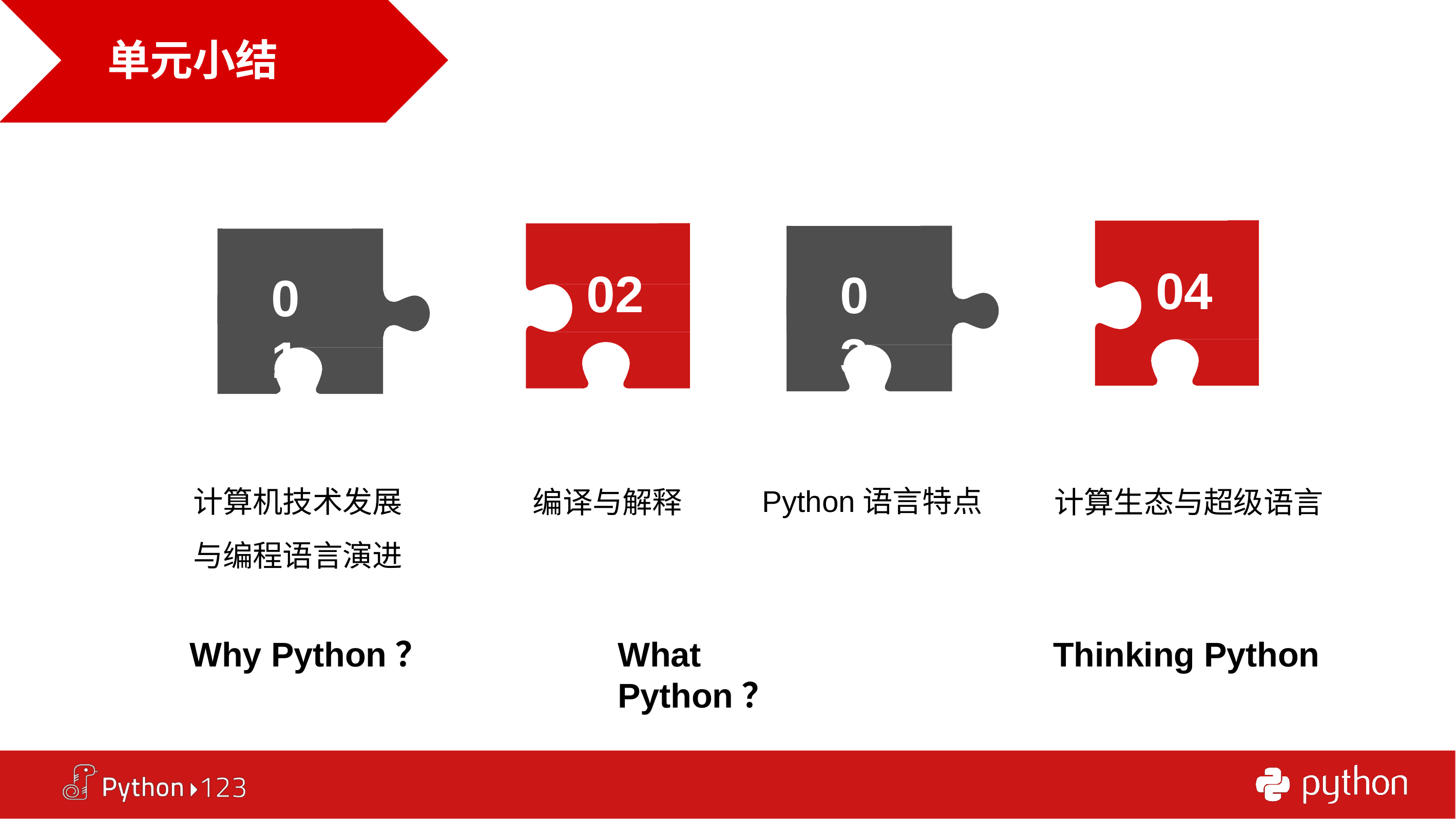

# 单元小结

04
02
0
3
0
1
计算机技术发展 与编程语言演进
Python语言特点
编译与解释
计算生态与超级语言
Why Python？
What	Python？
Thinking Python